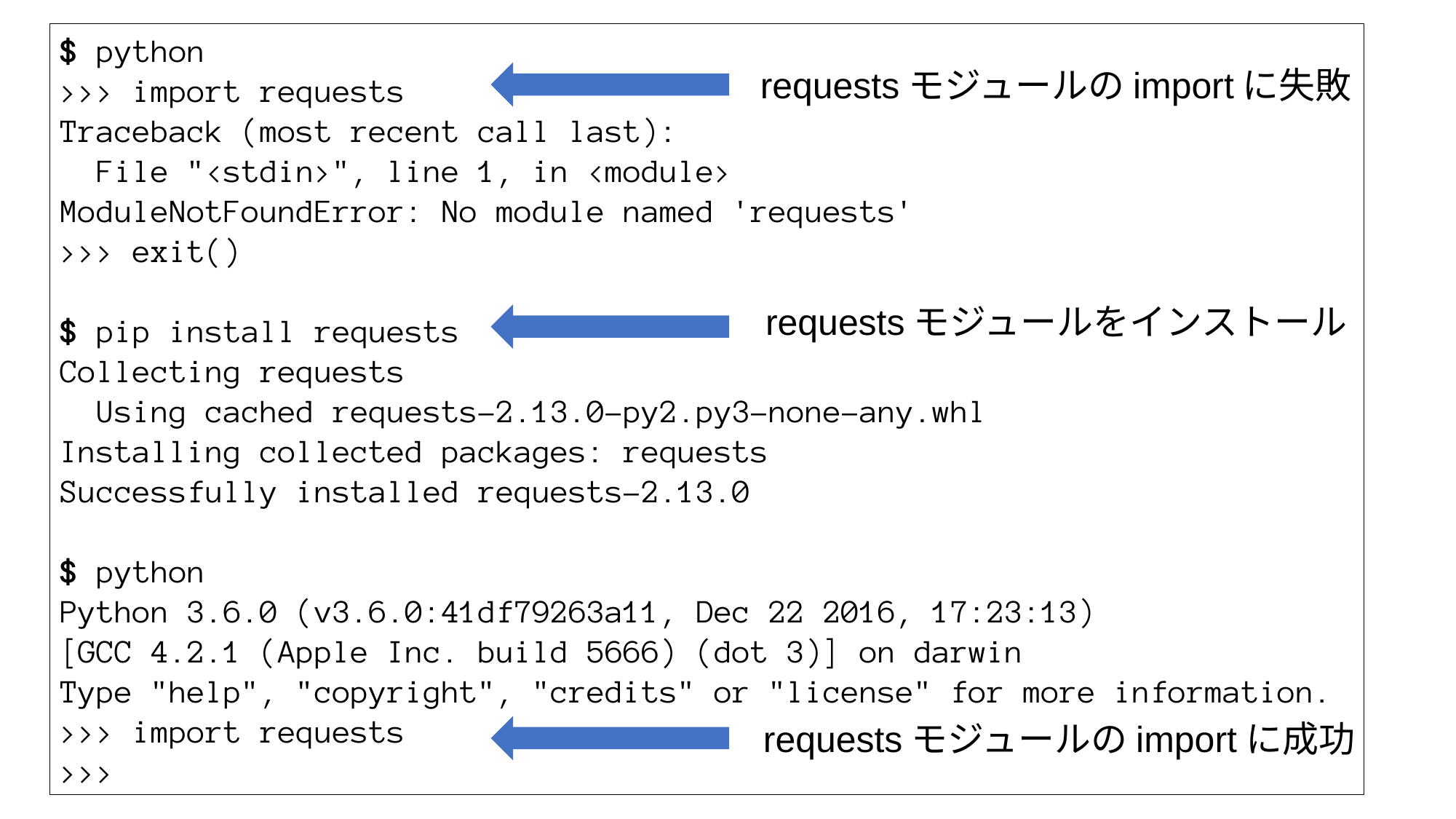

$ python
>>> import requests
Traceback (most recent call last):
  File "<stdin>", line 1, in <module>
ModuleNotFoundError: No module named 'requests'
>>> exit()

$ pip install requests
Collecting requests
  Using cached requests-2.13.0-py2.py3-none-any.whl
Installing collected packages: requests
Successfully installed requests-2.13.0

$ python
Python 3.6.0 (v3.6.0:41df79263a11, Dec 22 2016, 17:23:13)
[GCC 4.2.1 (Apple Inc. build 5666) (dot 3)] on darwin
Type "help", "copyright", "credits" or "license" for more information.
>>> import requests
>>>
requestsモジュールのimportに失敗

requestsモジュールをインストール

requestsモジュールのimportに成功